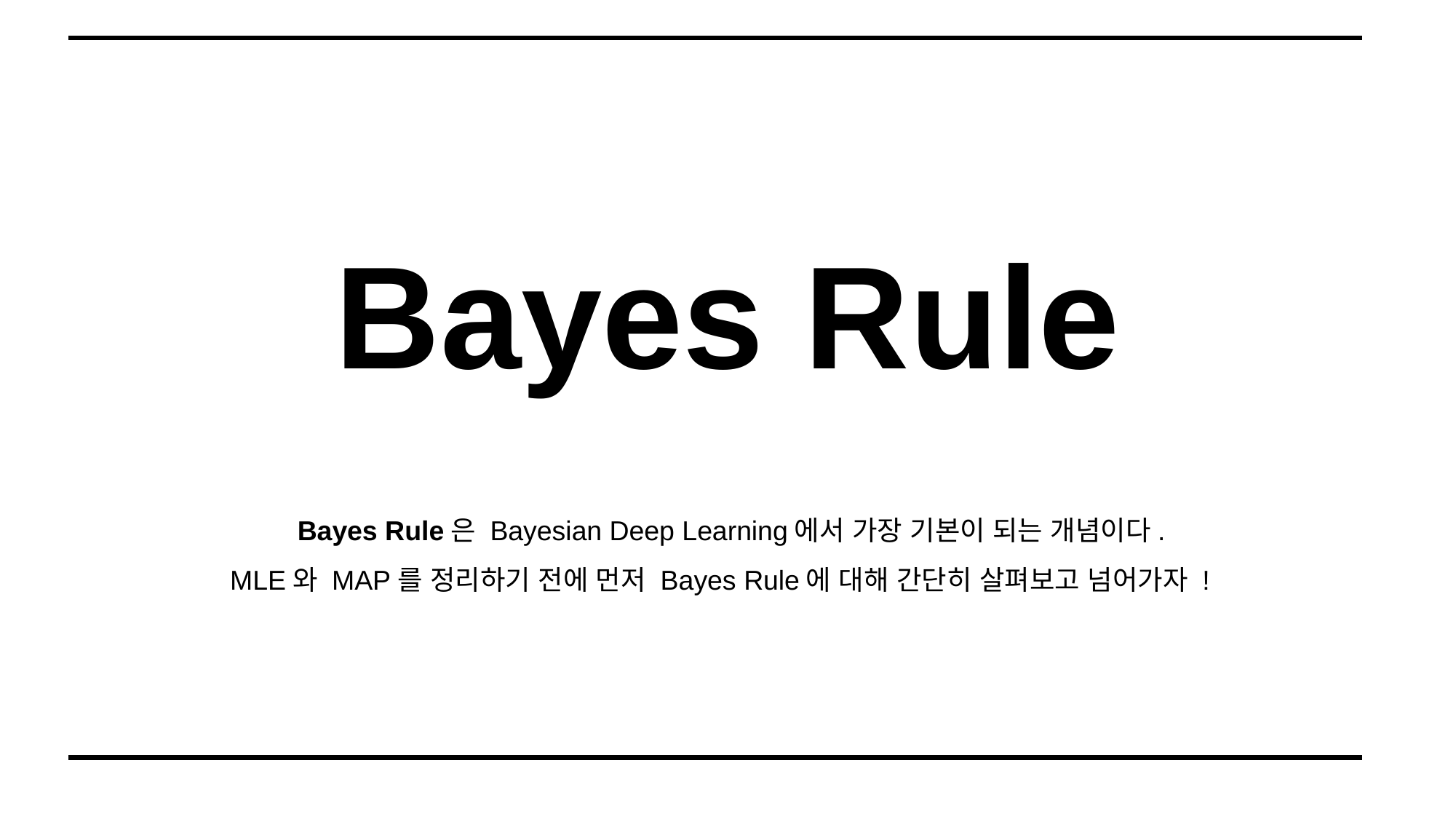

Bayes Rule
 Bayes Rule은 Bayesian Deep Learning에서 가장 기본이 되는 개념이다.
MLE와 MAP를 정리하기 전에 먼저 Bayes Rule에 대해 간단히 살펴보고 넘어가자 !